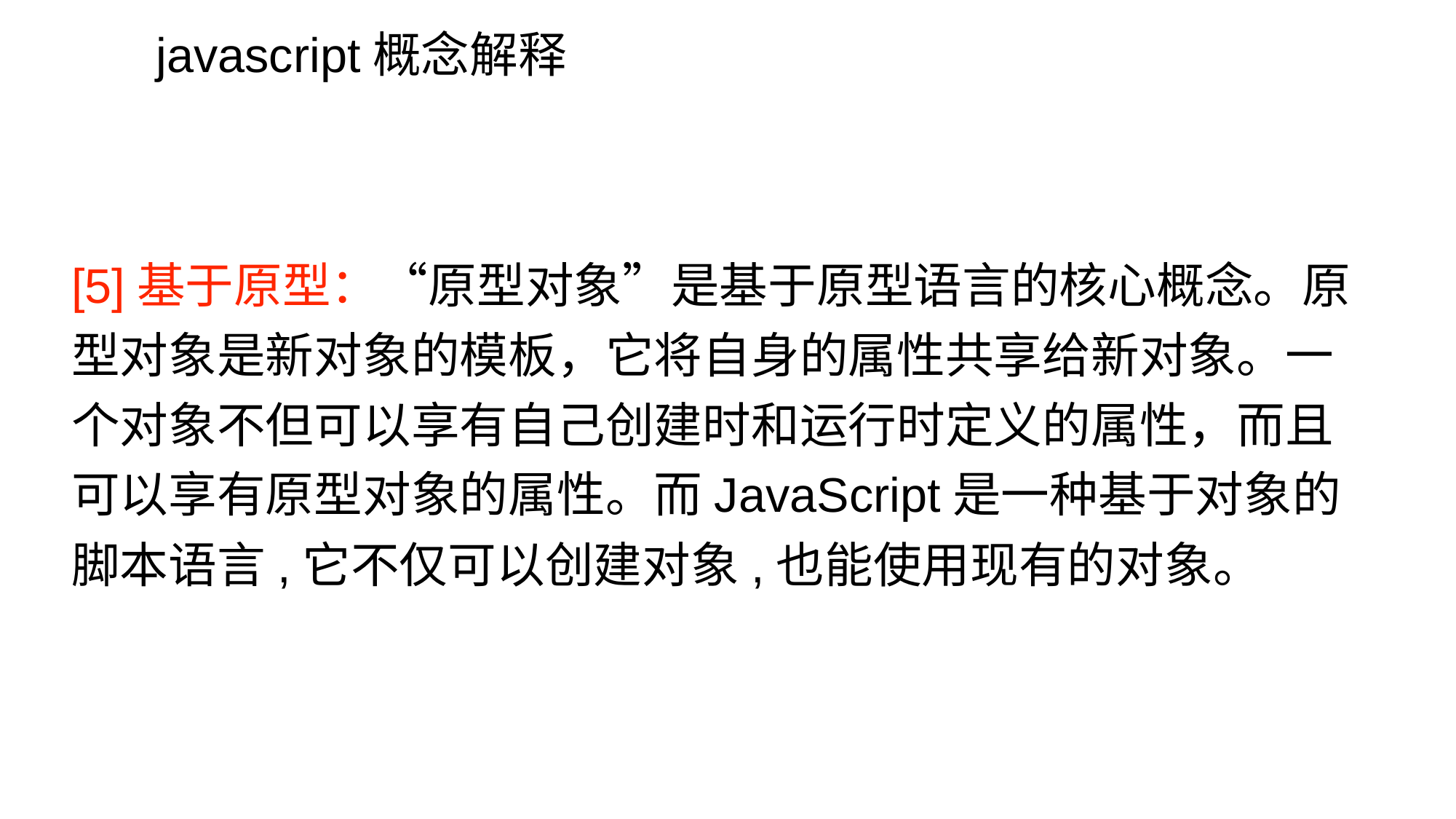

javascript概念解释
[5]基于原型：“原型对象”是基于原型语言的核心概念。原型对象是新对象的模板，它将自身的属性共享给新对象。一个对象不但可以享有自己创建时和运行时定义的属性，而且可以享有原型对象的属性。而JavaScript是一种基于对象的脚本语言,它不仅可以创建对象,也能使用现有的对象。